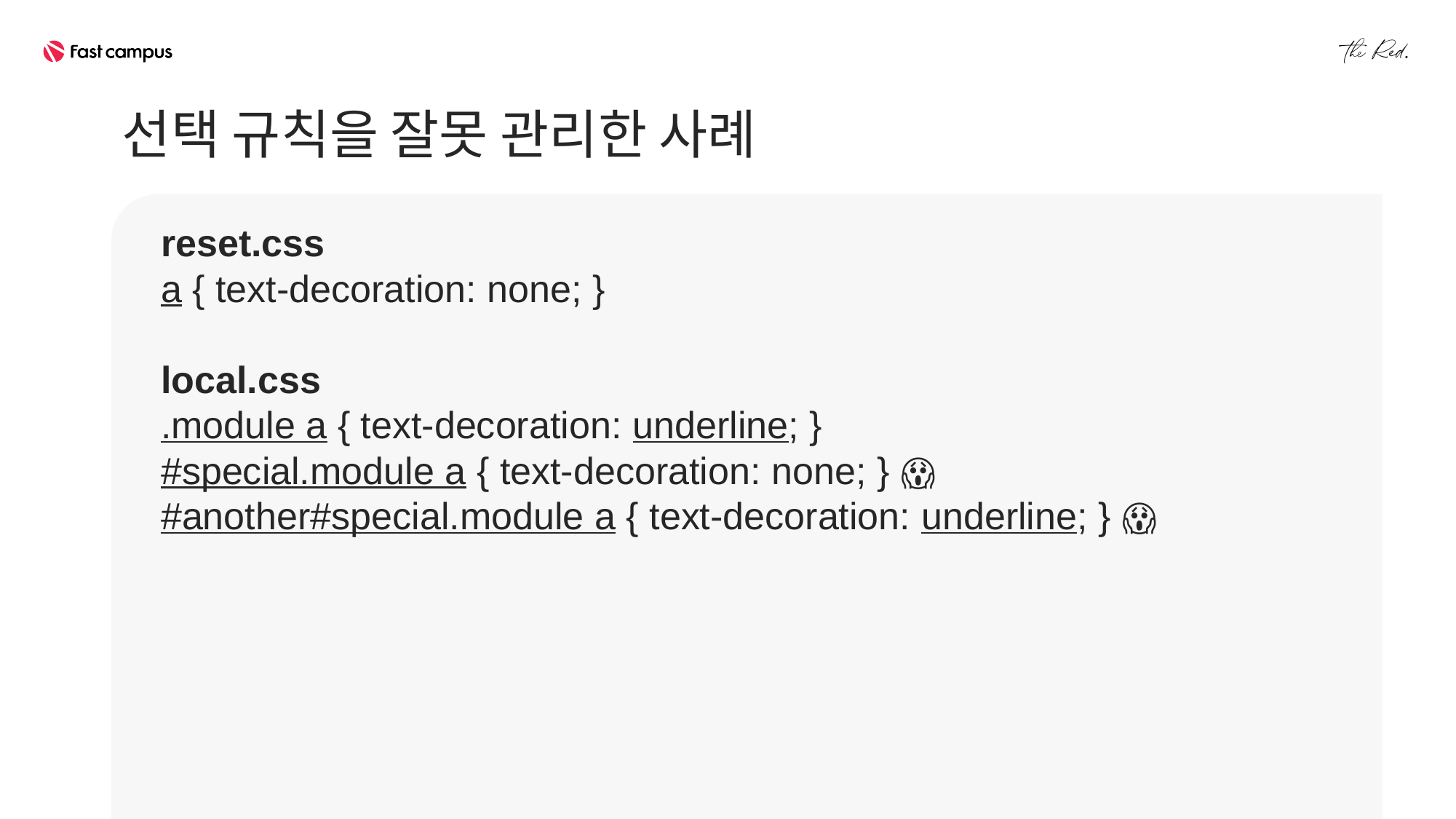

선택 규칙을 잘못 관리한 사례
reset.css
a { text-decoration: none; }

local.css
.module a { text-decoration: underline; }
#special.module a { text-decoration: none; } 😱
#another#special.module a { text-decoration: underline; } 😱